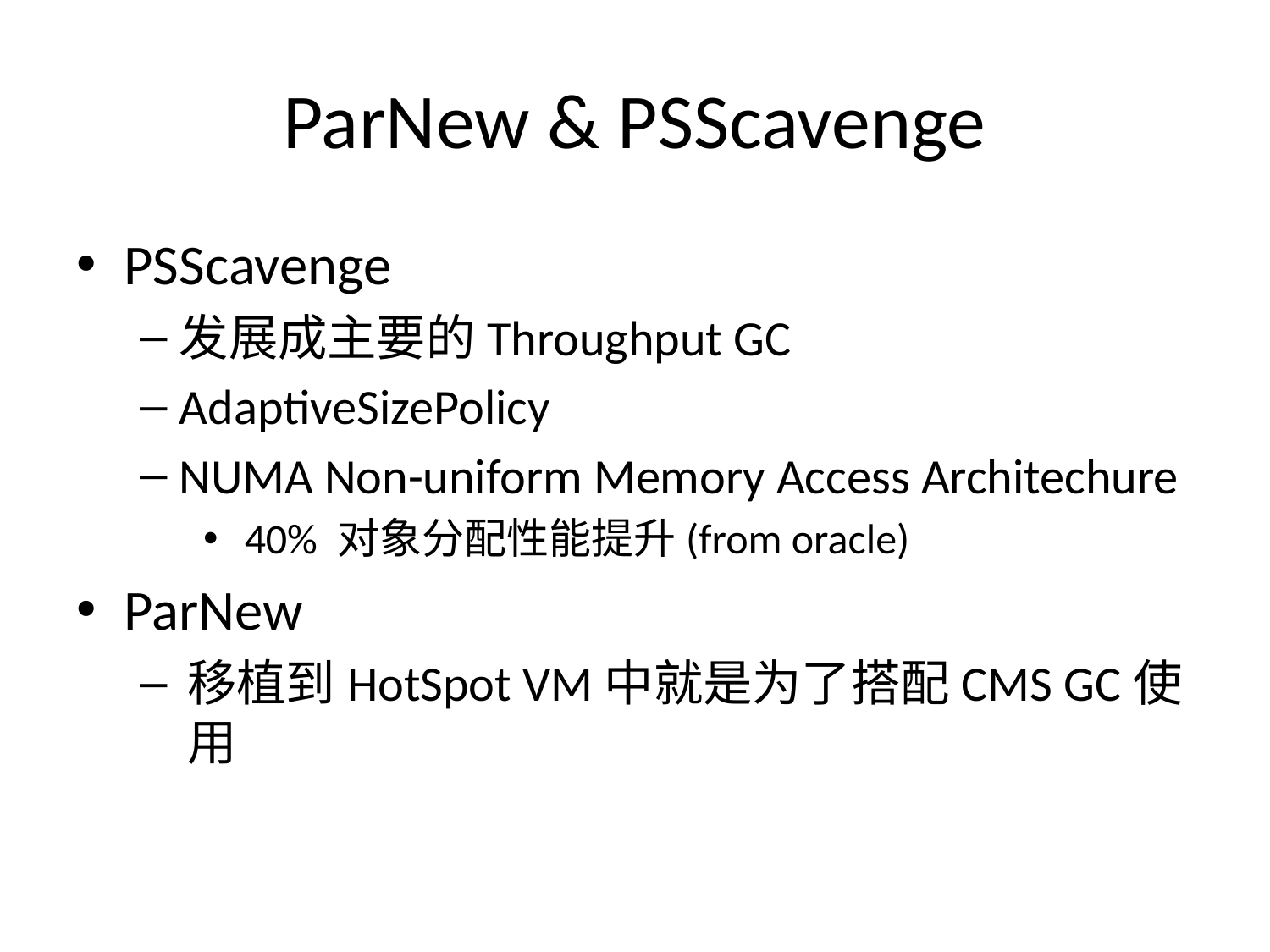

# ParNew & PSScavenge
PSScavenge
发展成主要的Throughput GC
AdaptiveSizePolicy
NUMA Non-uniform Memory Access Architechure
 40% 对象分配性能提升(from oracle)
ParNew
移植到HotSpot VM中就是为了搭配CMS GC使用